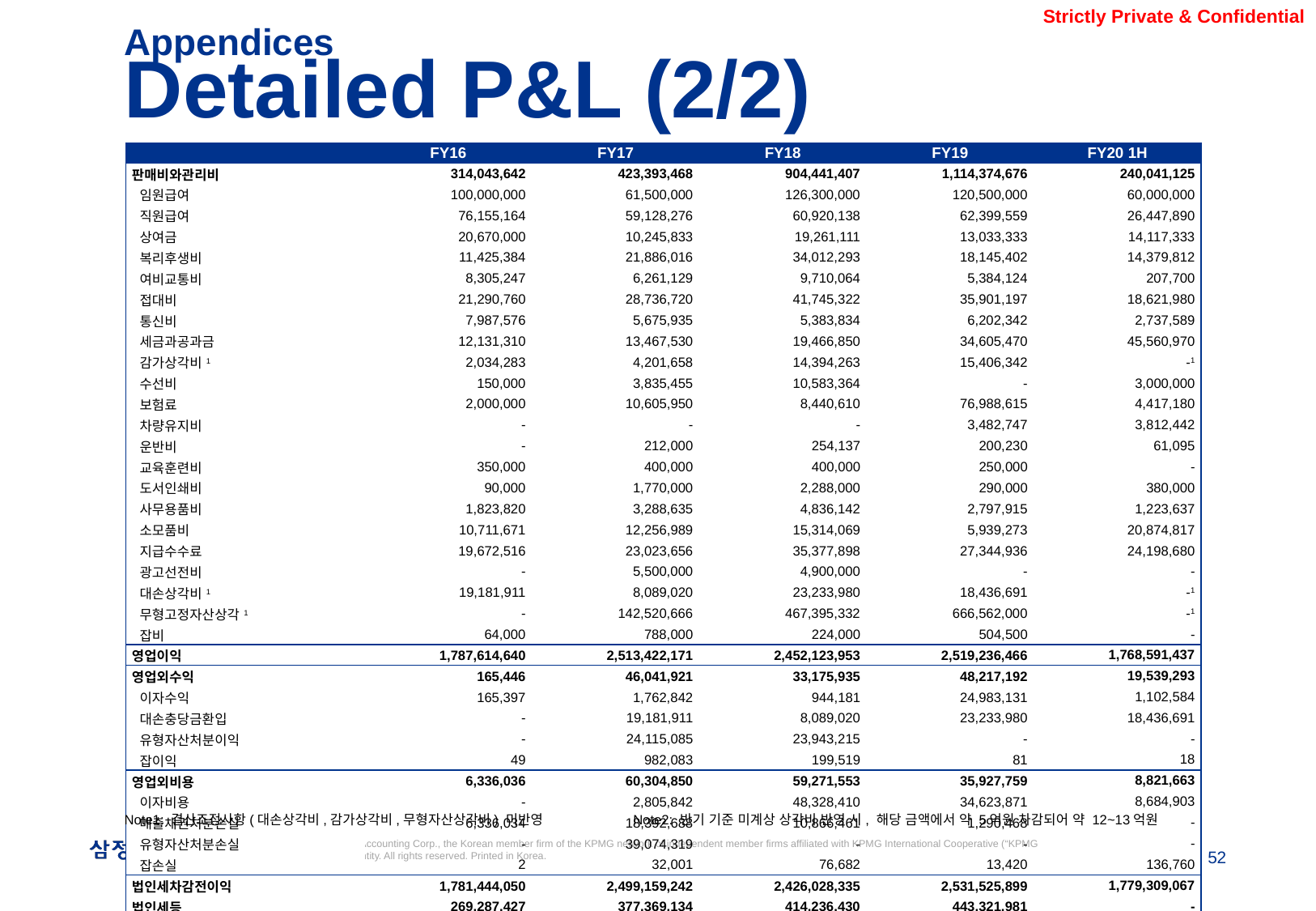

Appendices
Detailed P&L (2/2)
|  | FY16 | FY17 | FY18 | FY19 | FY20 1H |
| --- | --- | --- | --- | --- | --- |
| 판매비와관리비 | 314,043,642 | 423,393,468 | 904,441,407 | 1,114,374,676 | 240,041,125 |
| 임원급여 | 100,000,000 | 61,500,000 | 126,300,000 | 120,500,000 | 60,000,000 |
| 직원급여 | 76,155,164 | 59,128,276 | 60,920,138 | 62,399,559 | 26,447,890 |
| 상여금 | 20,670,000 | 10,245,833 | 19,261,111 | 13,033,333 | 14,117,333 |
| 복리후생비 | 11,425,384 | 21,886,016 | 34,012,293 | 18,145,402 | 14,379,812 |
| 여비교통비 | 8,305,247 | 6,261,129 | 9,710,064 | 5,384,124 | 207,700 |
| 접대비 | 21,290,760 | 28,736,720 | 41,745,322 | 35,901,197 | 18,621,980 |
| 통신비 | 7,987,576 | 5,675,935 | 5,383,834 | 6,202,342 | 2,737,589 |
| 세금과공과금 | 12,131,310 | 13,467,530 | 19,466,850 | 34,605,470 | 45,560,970 |
| 감가상각비1 | 2,034,283 | 4,201,658 | 14,394,263 | 15,406,342 | -1 |
| 수선비 | 150,000 | 3,835,455 | 10,583,364 | - | 3,000,000 |
| 보험료 | 2,000,000 | 10,605,950 | 8,440,610 | 76,988,615 | 4,417,180 |
| 차량유지비 | - | - | - | 3,482,747 | 3,812,442 |
| 운반비 | - | 212,000 | 254,137 | 200,230 | 61,095 |
| 교육훈련비 | 350,000 | 400,000 | 400,000 | 250,000 | - |
| 도서인쇄비 | 90,000 | 1,770,000 | 2,288,000 | 290,000 | 380,000 |
| 사무용품비 | 1,823,820 | 3,288,635 | 4,836,142 | 2,797,915 | 1,223,637 |
| 소모품비 | 10,711,671 | 12,256,989 | 15,314,069 | 5,939,273 | 20,874,817 |
| 지급수수료 | 19,672,516 | 23,023,656 | 35,377,898 | 27,344,936 | 24,198,680 |
| 광고선전비 | - | 5,500,000 | 4,900,000 | - | - |
| 대손상각비1 | 19,181,911 | 8,089,020 | 23,233,980 | 18,436,691 | -1 |
| 무형고정자산상각1 | - | 142,520,666 | 467,395,332 | 666,562,000 | -1 |
| 잡비 | 64,000 | 788,000 | 224,000 | 504,500 | - |
| 영업이익 | 1,787,614,640 | 2,513,422,171 | 2,452,123,953 | 2,519,236,466 | 1,768,591,437 |
| 영업외수익 | 165,446 | 46,041,921 | 33,175,935 | 48,217,192 | 19,539,293 |
| 이자수익 | 165,397 | 1,762,842 | 944,181 | 24,983,131 | 1,102,584 |
| 대손충당금환입 | - | 19,181,911 | 8,089,020 | 23,233,980 | 18,436,691 |
| 유형자산처분이익 | - | 24,115,085 | 23,943,215 | - | - |
| 잡이익 | 49 | 982,083 | 199,519 | 81 | 18 |
| 영업외비용 | 6,336,036 | 60,304,850 | 59,271,553 | 35,927,759 | 8,821,663 |
| 이자비용 | - | 2,805,842 | 48,328,410 | 34,623,871 | 8,684,903 |
| 매출채권처분손실 | 6,336,034 | 18,392,688 | 10,866,461 | 1,290,468 | - |
| 유형자산처분손실 | - | 39,074,319 | - | - | - |
| 잡손실 | 2 | 32,001 | 76,682 | 13,420 | 136,760 |
| 법인세차감전이익 | 1,781,444,050 | 2,499,159,242 | 2,426,028,335 | 2,531,525,899 | 1,779,309,067 |
| 법인세등 | 269,287,427 | 377,369,134 | 414,236,430 | 443,321,981 | - |
| 당기순이익2 | 1,512,156,623 | 2,121,790,108 | 2,011,791,905 | 2,088,203,918 | 1,759,769,7742 |
Note1: 결산조정사항(대손상각비,감가상각비,무형자산상각비) 미반영
Note2: 반기 기준 미계상 상각비 반영 시, 해당 금액에서 약 5억원 차감되어 약 12~13억원